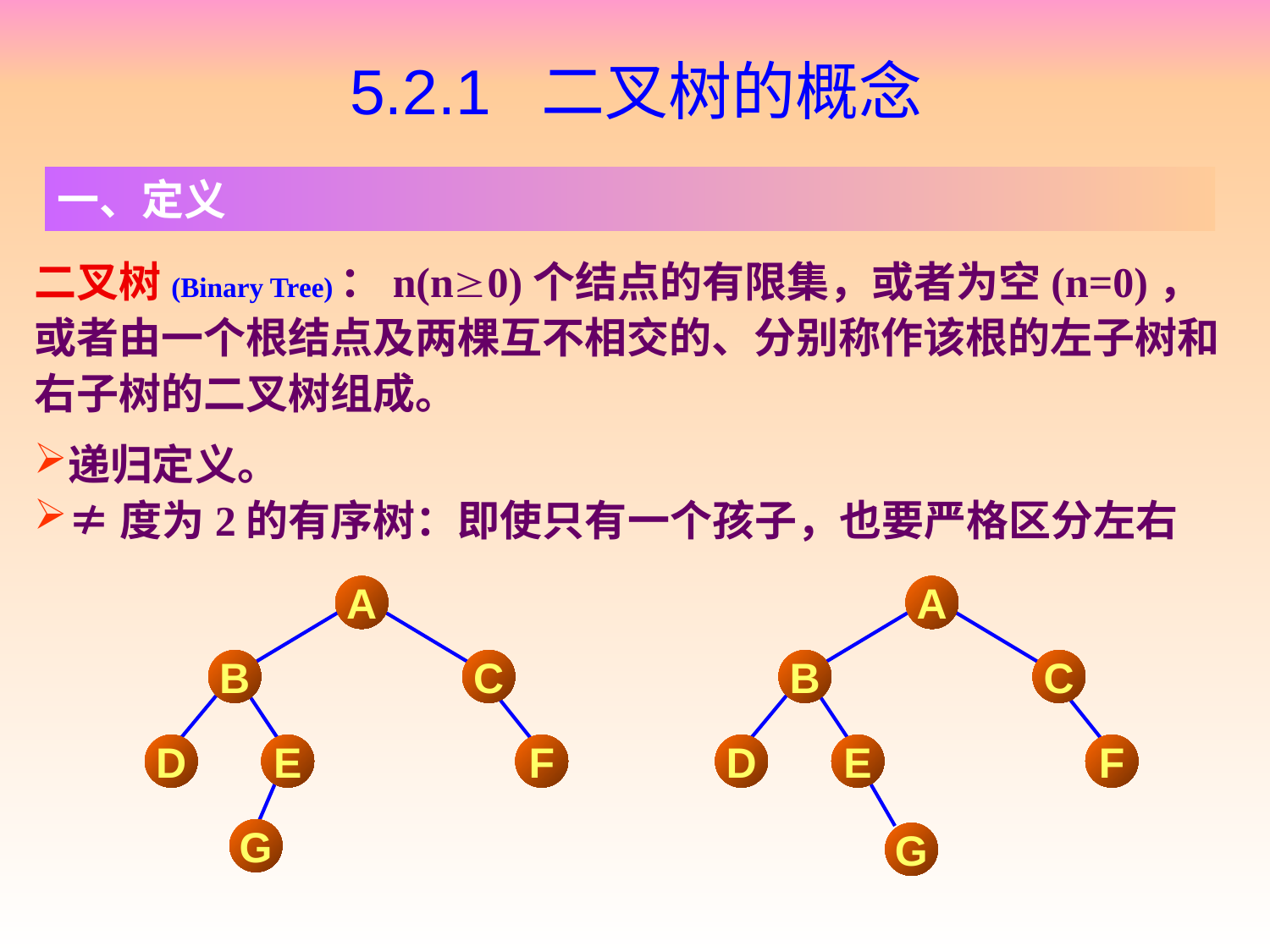

# 5.2.1  二叉树的概念
一、定义
二叉树(Binary Tree)：n(n≥0)个结点的有限集，或者为空(n=0)，或者由一个根结点及两棵互不相交的、分别称作该根的左子树和右子树的二叉树组成。
递归定义。
≠度为2的有序树：即使只有一个孩子，也要严格区分左右
A

B
C

D
E
F

G
A

B
C

D
E
F

G